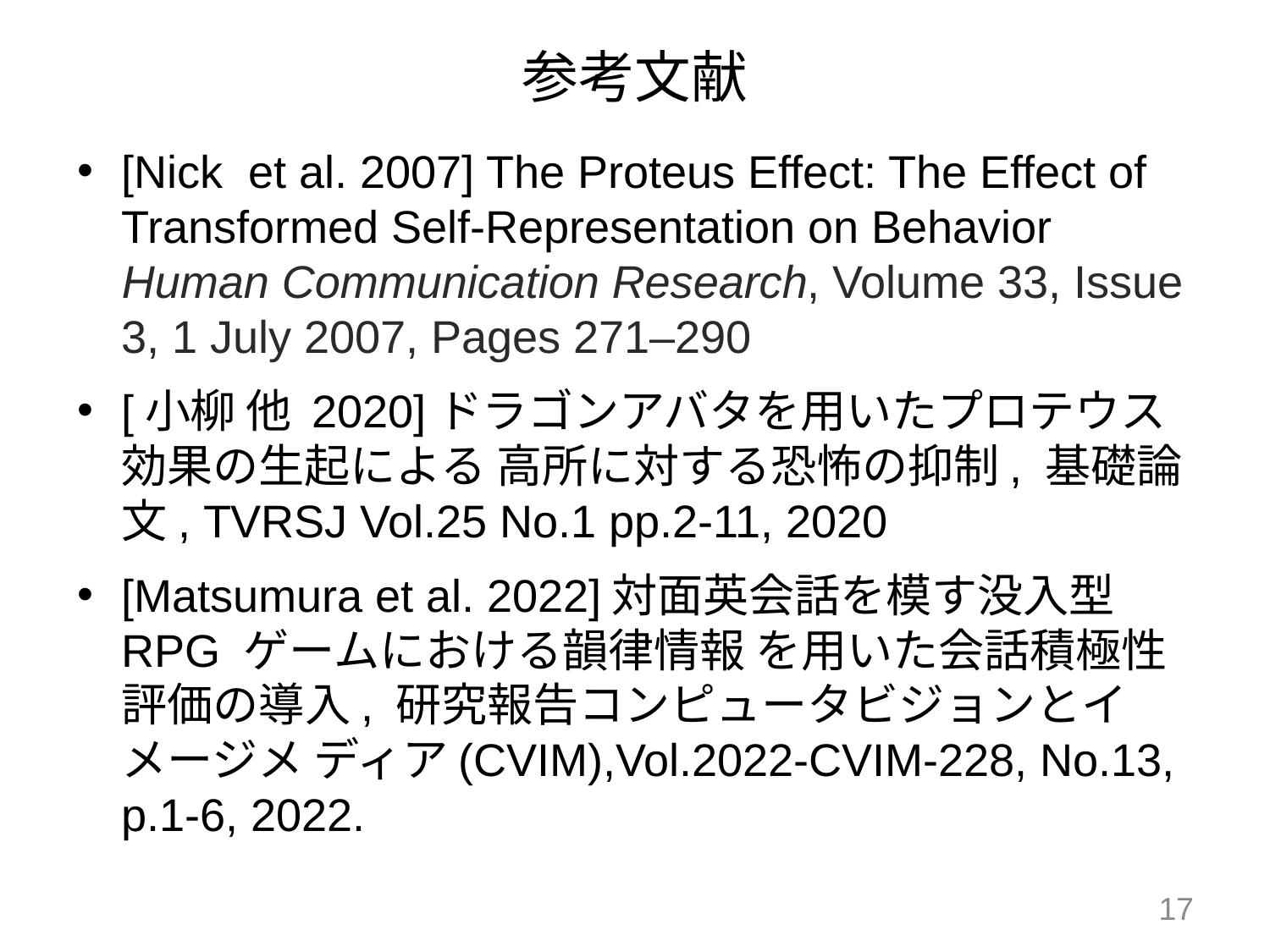

# 参考文献
[Nick  et al. 2007] The Proteus Effect: The Effect of Transformed Self-Representation on Behavior Human Communication Research, Volume 33, Issue 3, 1 July 2007, Pages 271–290
[小柳 他 2020]ドラゴンアバタを用いたプロテウス効果の生起による 高所に対する恐怖の抑制, 基礎論文, TVRSJ Vol.25 No.1 pp.2-11, 2020
[Matsumura et al. 2022]対面英会話を模す没入型 RPG ゲームにおける韻律情報 を用いた会話積極性評価の導入, 研究報告コンピュータビジョンとイメージメ ディア(CVIM),Vol.2022-CVIM-228, No.13, p.1-6, 2022.

17